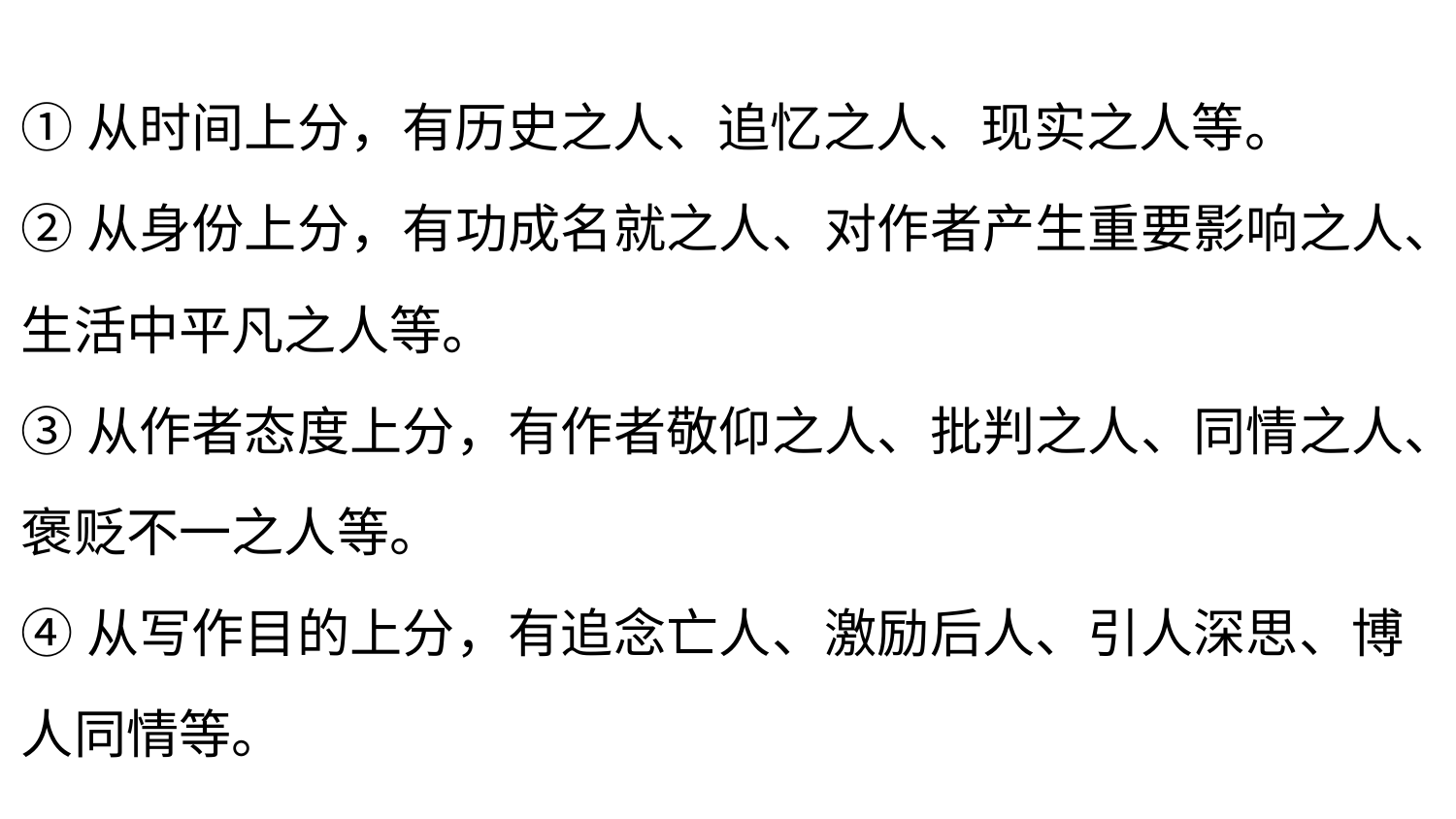

①从时间上分，有历史之人、追忆之人、现实之人等。
②从身份上分，有功成名就之人、对作者产生重要影响之人、生活中平凡之人等。
③从作者态度上分，有作者敬仰之人、批判之人、同情之人、褒贬不一之人等。
④从写作目的上分，有追念亡人、激励后人、引人深思、博人同情等。